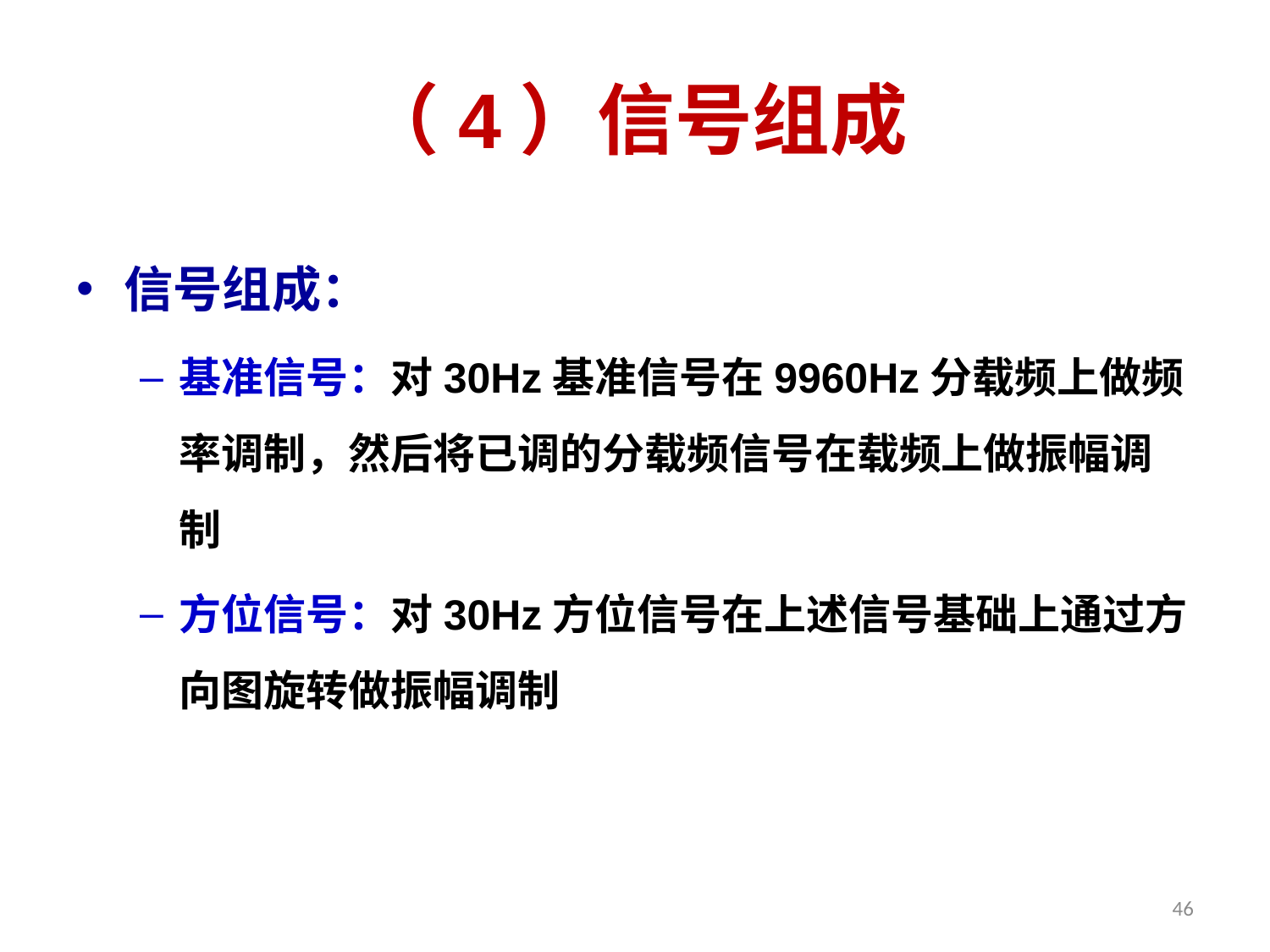

# （4）信号组成
信号组成：
基准信号：对30Hz基准信号在9960Hz分载频上做频率调制，然后将已调的分载频信号在载频上做振幅调制
方位信号：对30Hz方位信号在上述信号基础上通过方向图旋转做振幅调制
46